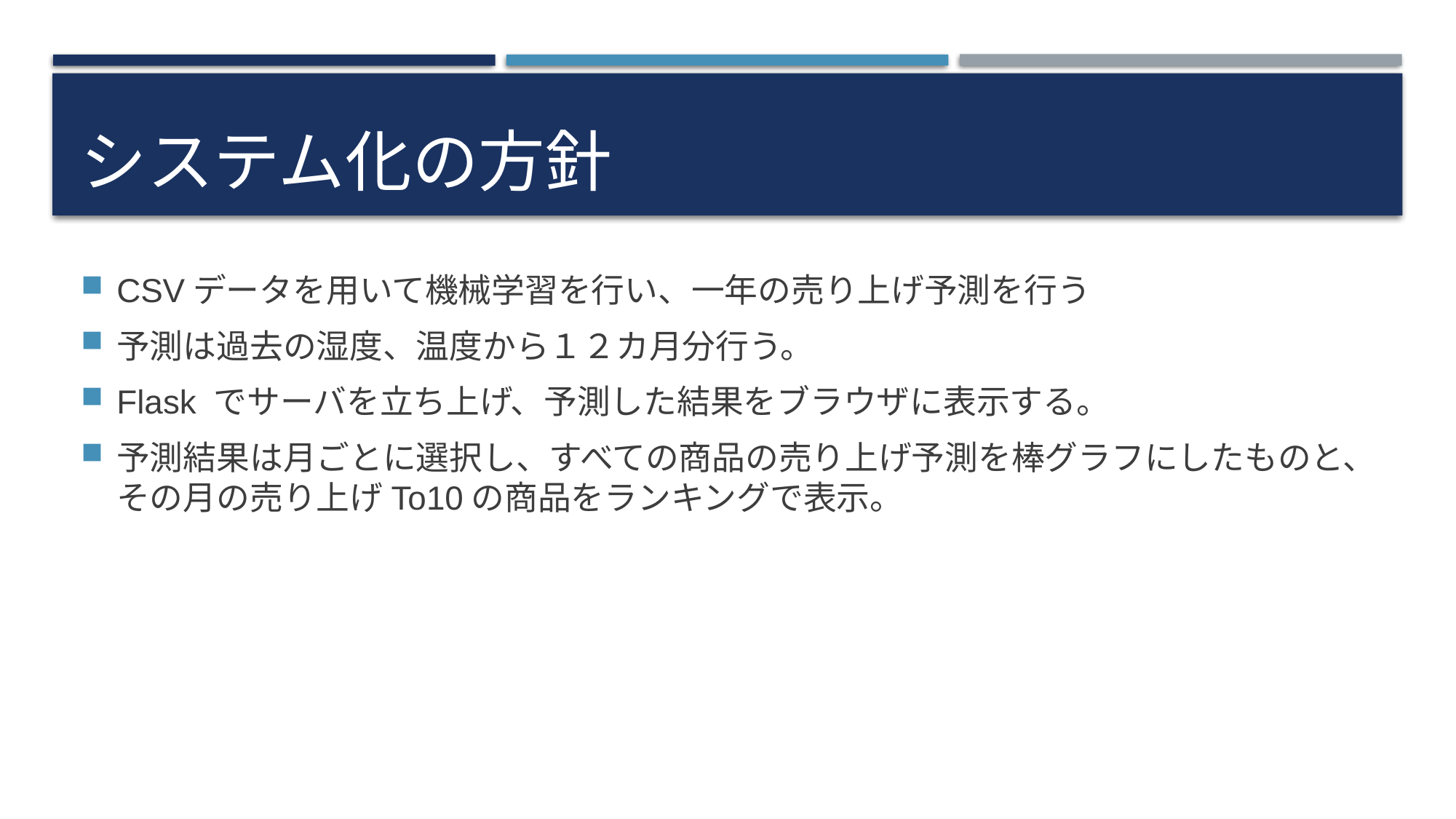

# システム化の方針
CSVデータを用いて機械学習を行い、一年の売り上げ予測を行う
予測は過去の湿度、温度から１２カ月分行う。
Flask でサーバを立ち上げ、予測した結果をブラウザに表示する。
予測結果は月ごとに選択し、すべての商品の売り上げ予測を棒グラフにしたものと、その月の売り上げTo10の商品をランキングで表示。